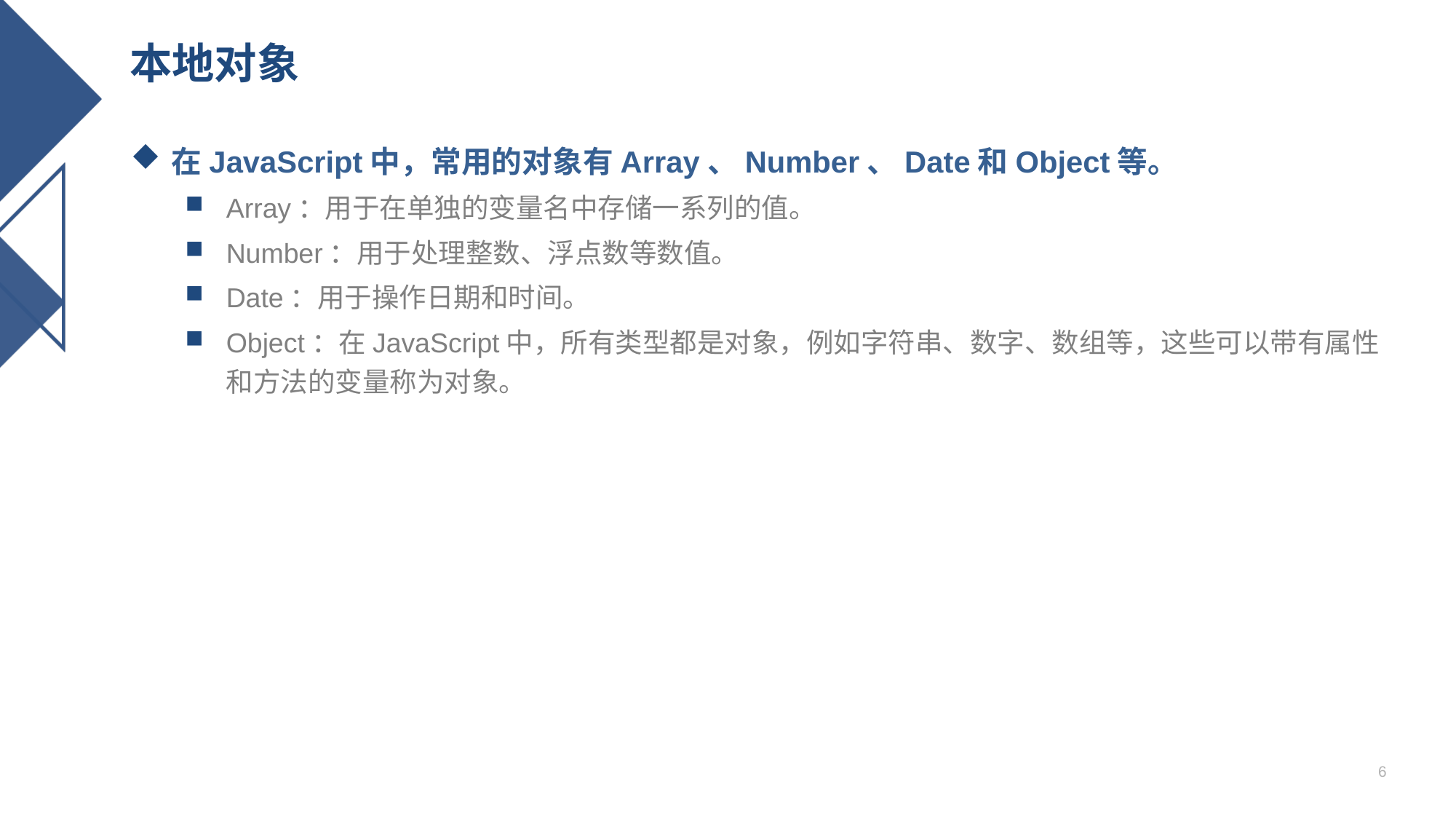

# 本地对象
在JavaScript中，常用的对象有Array、Number、Date和Object等。
Array：用于在单独的变量名中存储一系列的值。
Number：用于处理整数、浮点数等数值。
Date：用于操作日期和时间。
Object：在JavaScript中，所有类型都是对象，例如字符串、数字、数组等，这些可以带有属性和方法的变量称为对象。

6